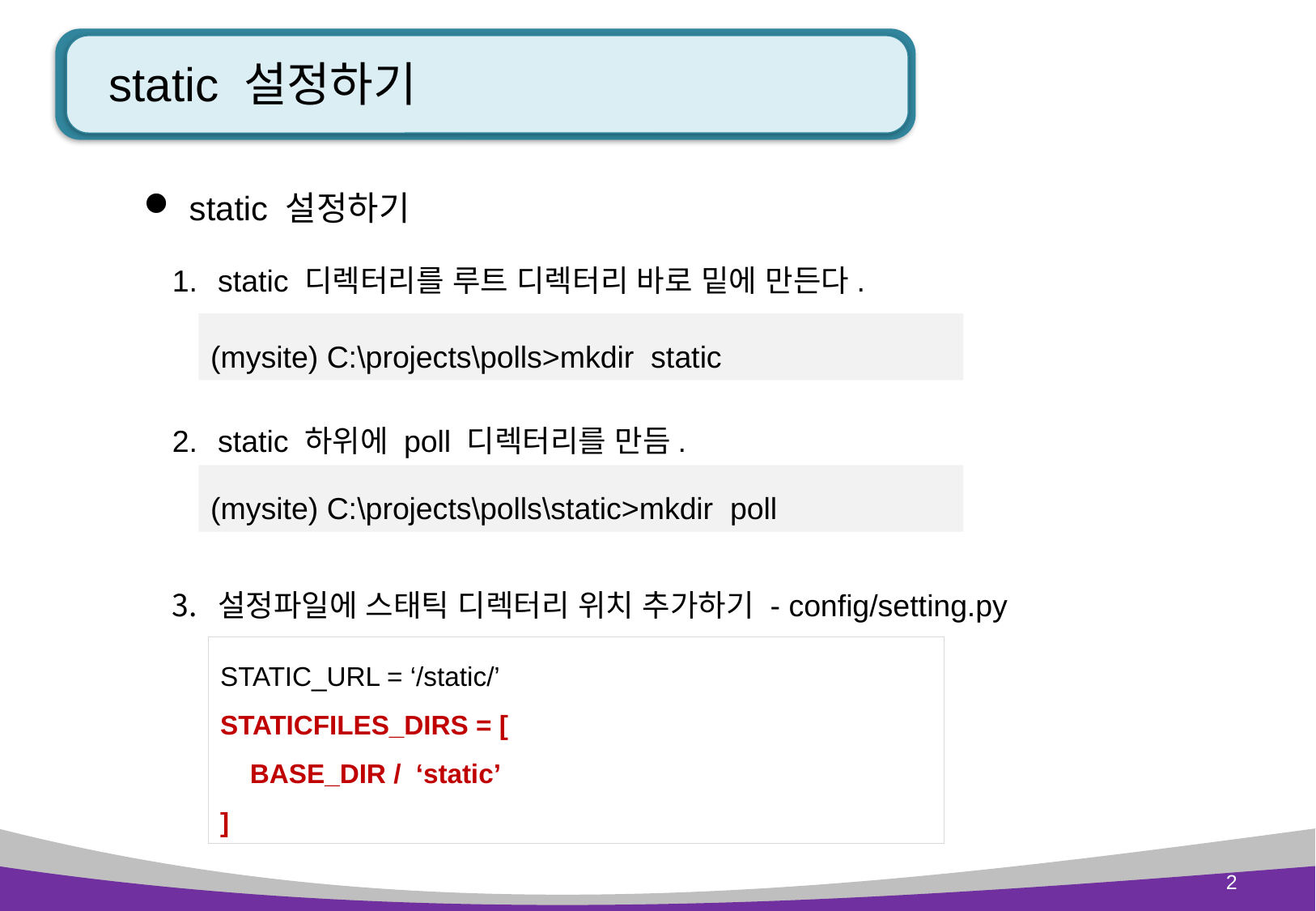

# static 설정하기
static 설정하기
static 디렉터리를 루트 디렉터리 바로 밑에 만든다.
(mysite) C:\projects\polls>mkdir  static
static 하위에 poll 디렉터리를 만듬.

설정파일에 스태틱 디렉터리 위치 추가하기 - config/setting.py
(mysite) C:\projects\polls\static>mkdir  poll
STATIC_URL = ‘/static/’
STATICFILES_DIRS = [
    BASE_DIR /  ‘static’
]
2